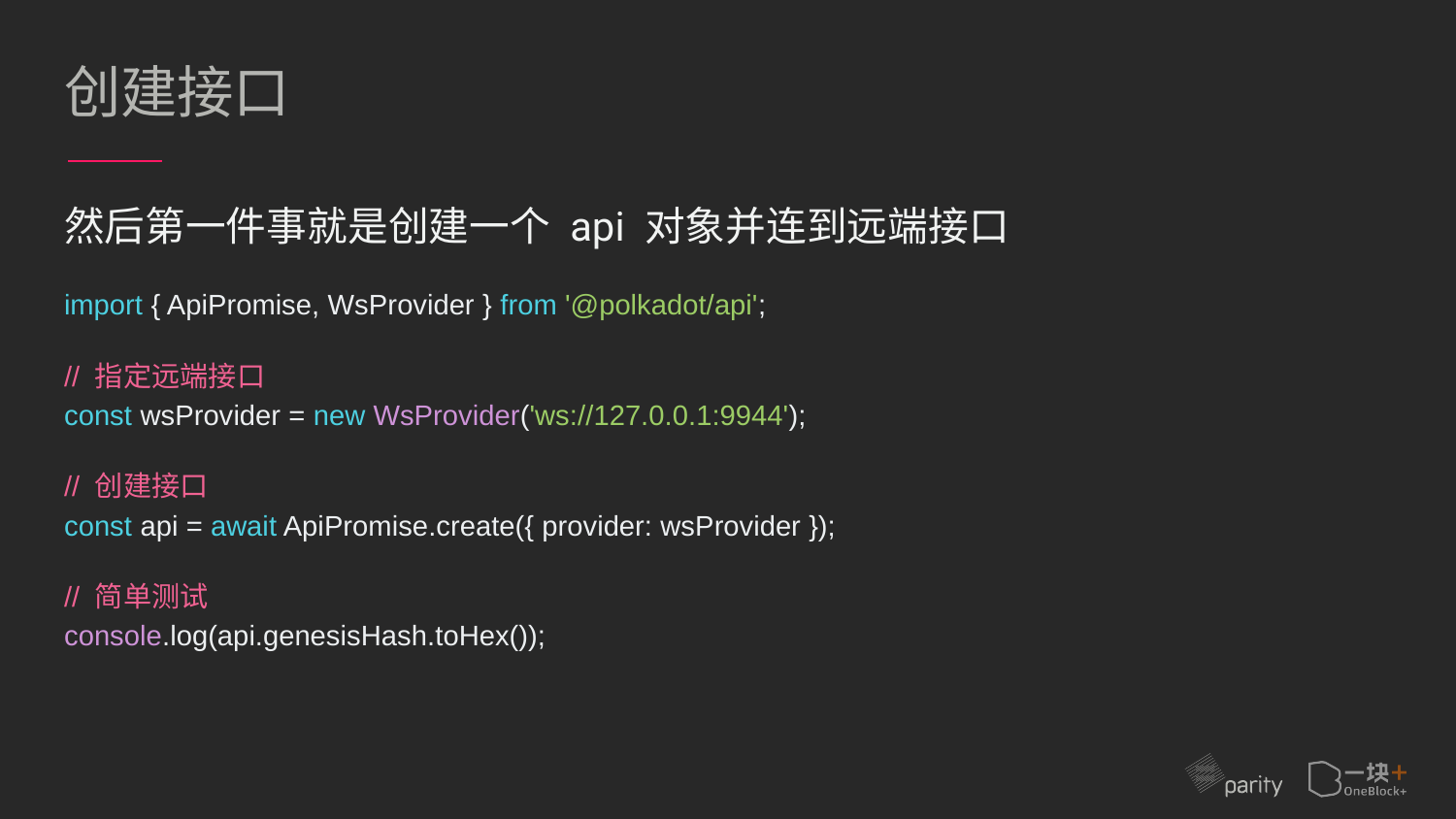

# 创建接口
然后第一件事就是创建一个 api 对象并连到远端接口
import { ApiPromise, WsProvider } from '@polkadot/api';
// 指定远端接口
const wsProvider = new WsProvider('ws://127.0.0.1:9944');
// 创建接口
const api = await ApiPromise.create({ provider: wsProvider });
// 简单测试
console.log(api.genesisHash.toHex());